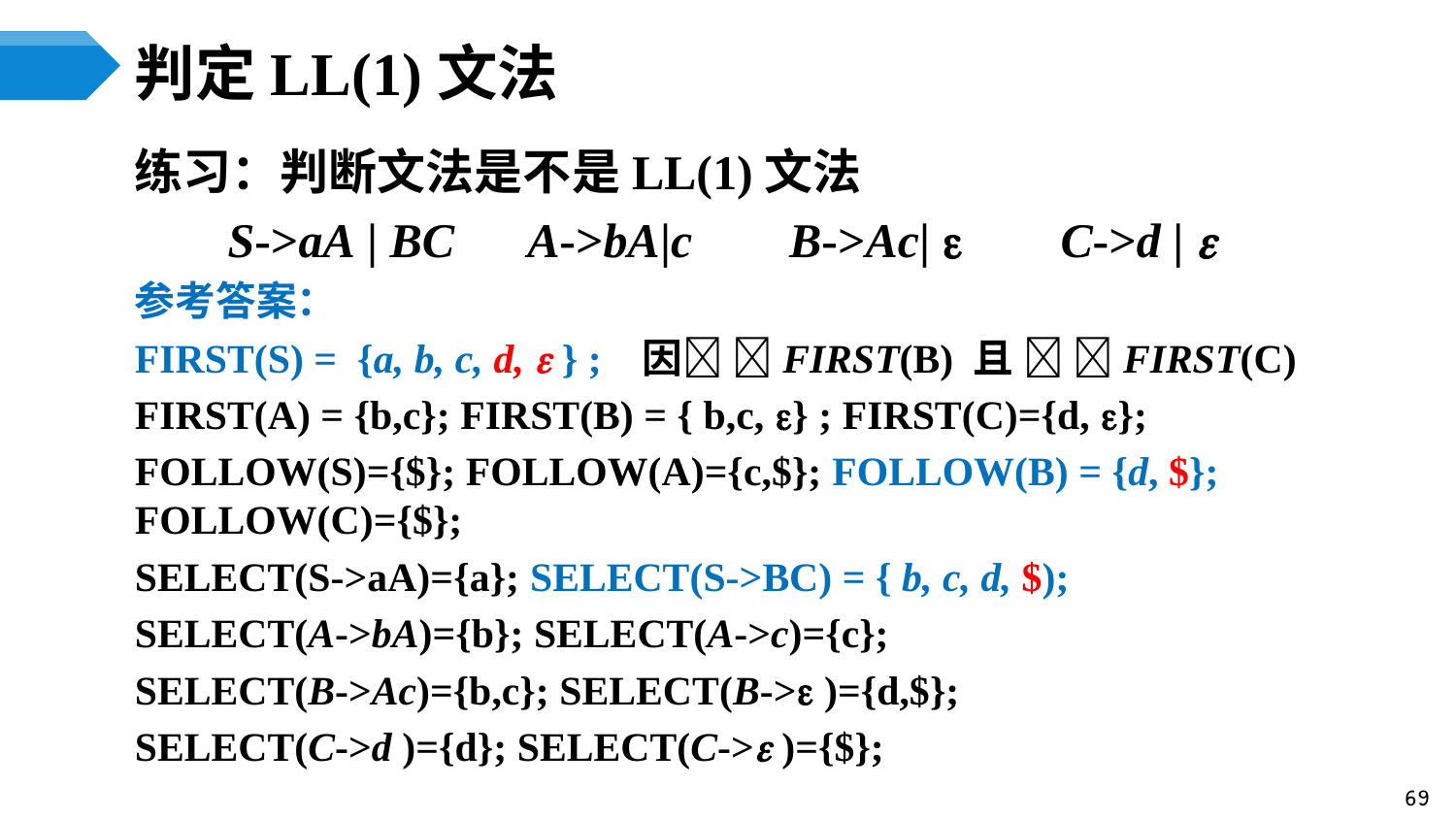

# 判定LL(1)文法
练习：判断文法是不是LL(1)文法
 S->aA | BC      A->bA|c        B->Ac| ε        C->d | ε
参考答案：
FIRST(S) =  {a, b, c, d, ε } ;   因ε ∈FIRST(B) 且 ε ∈FIRST(C)
FIRST(A) = {b,c}; FIRST(B) = { b,c, ε} ; FIRST(C)={d, ε};
FOLLOW(S)={$}; FOLLOW(A)={c,$}; FOLLOW(B) = {d, $}; FOLLOW(C)={$};
SELECT(S->aA)={a}; SELECT(S->BC) = { b, c, d, $);
SELECT(A->bA)={b}; SELECT(A->c)={c};
SELECT(B->Ac)={b,c}; SELECT(B->ε )={d,$};
SELECT(C->d )={d}; SELECT(C->ε )={$};

69